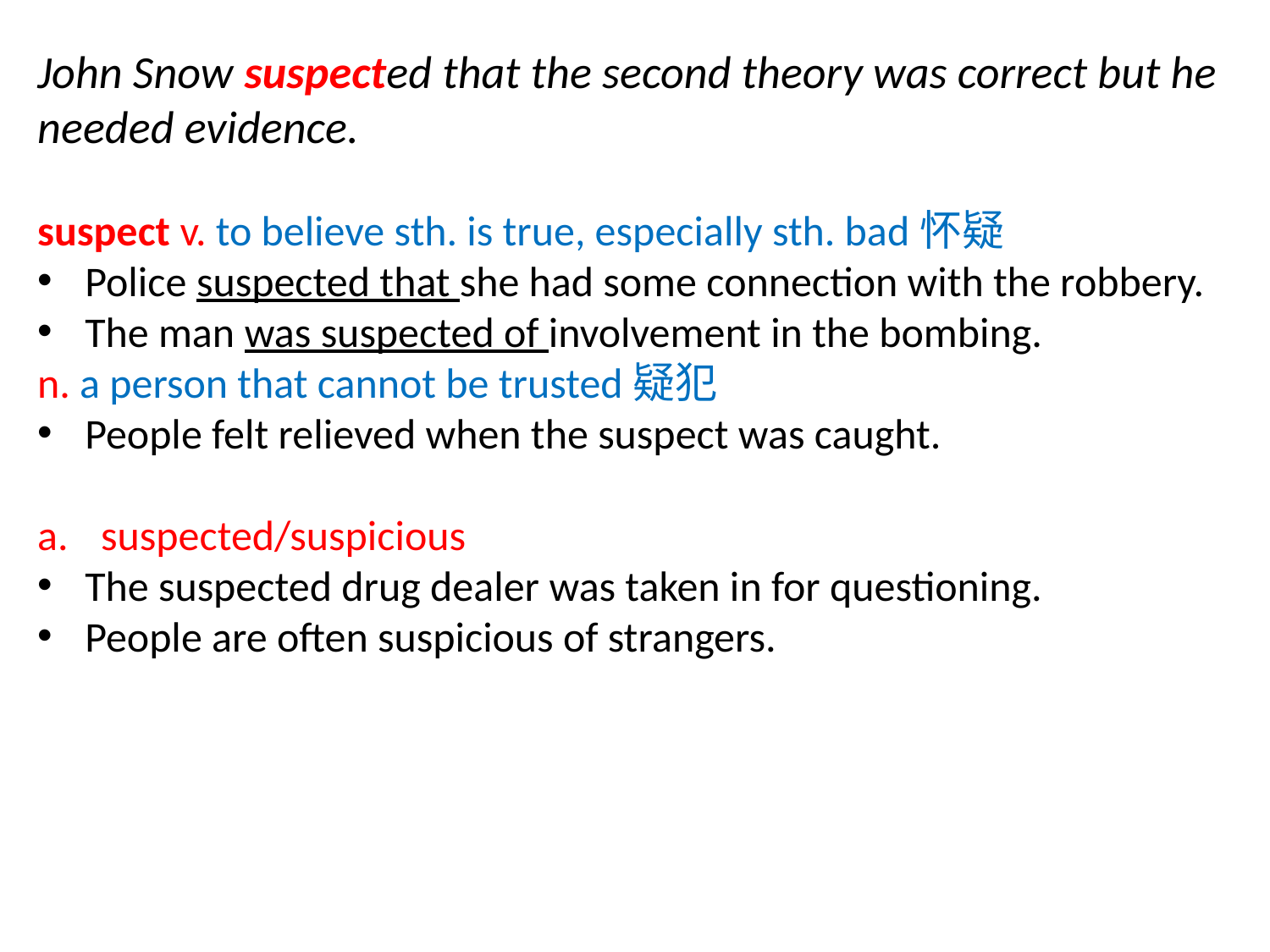

John Snow suspected that the second theory was correct but he needed evidence.

suspect v. to believe sth. is true, especially sth. bad怀疑
Police suspected that she had some connection with the robbery.
The man was suspected of involvement in the bombing.
n. a person that cannot be trusted疑犯
People felt relieved when the suspect was caught.

suspected/suspicious
The suspected drug dealer was taken in for questioning.
People are often suspicious of strangers.